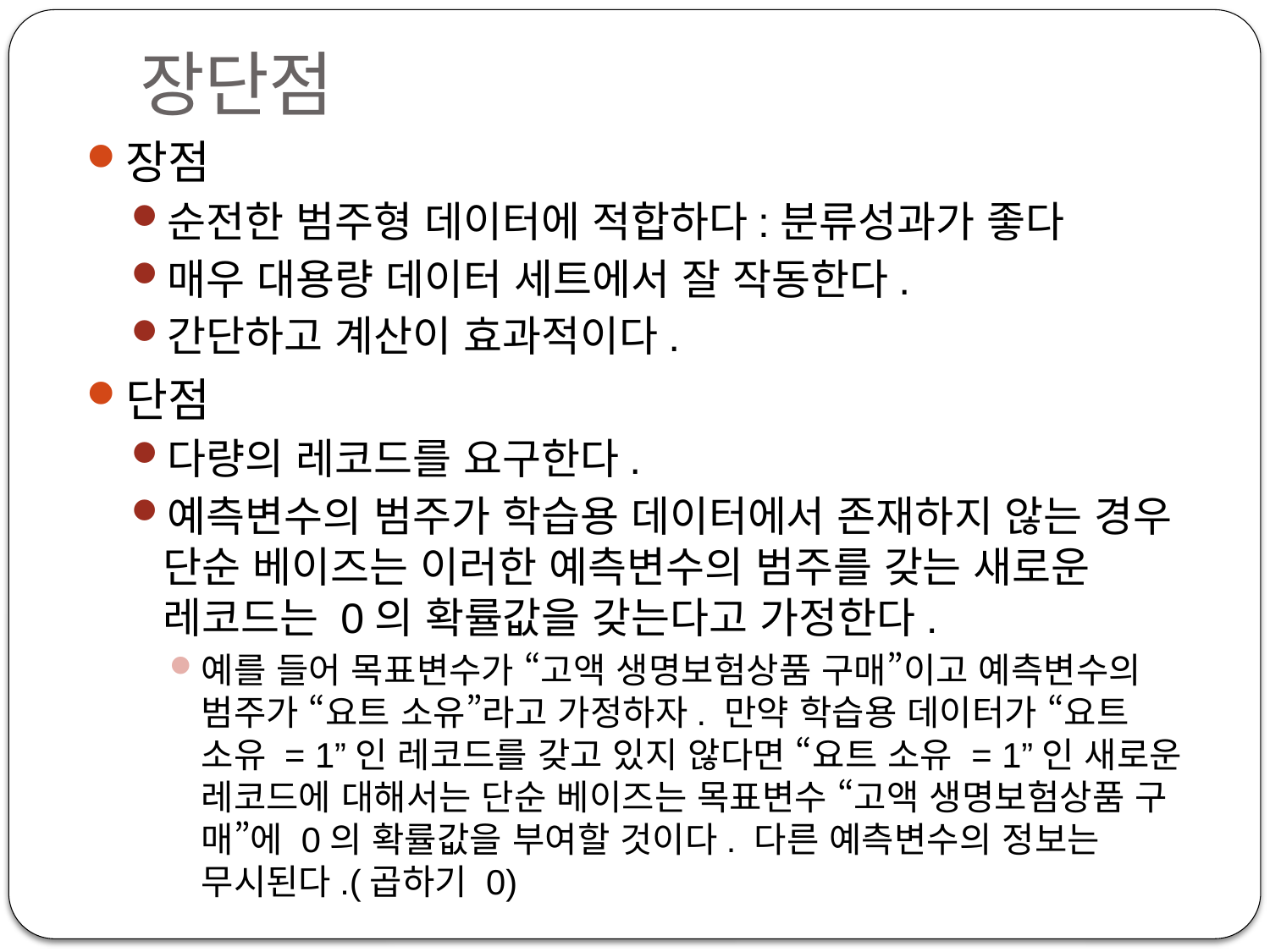

# 장단점
장점
순전한 범주형 데이터에 적합하다:분류성과가 좋다
매우 대용량 데이터 세트에서 잘 작동한다.
간단하고 계산이 효과적이다.
단점
다량의 레코드를 요구한다.
예측변수의 범주가 학습용 데이터에서 존재하지 않는 경우 단순 베이즈는 이러한 예측변수의 범주를 갖는 새로운 레코드는 0의 확률값을 갖는다고 가정한다.
예를 들어 목표변수가 “고액 생명보험상품 구매”이고 예측변수의 범주가 “요트 소유”라고 가정하자. 만약 학습용 데이터가 “요트 소유 = 1”인 레코드를 갖고 있지 않다면 “요트 소유 = 1”인 새로운 레코드에 대해서는 단순 베이즈는 목표변수 “고액 생명보험상품 구매”에 0의 확률값을 부여할 것이다. 다른 예측변수의 정보는 무시된다.(곱하기 0)